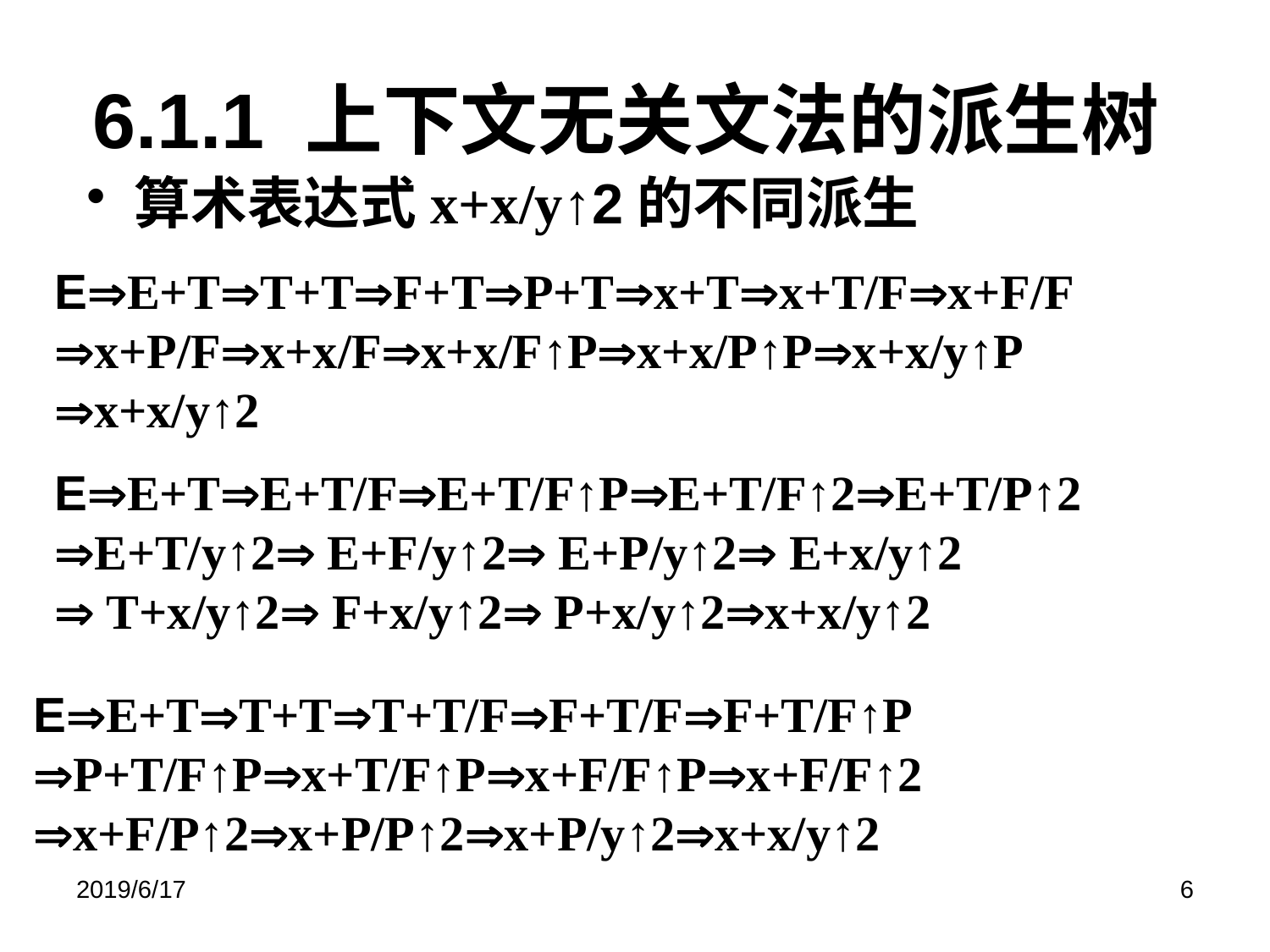

# 6.1.1 上下文无关文法的派生树
算术表达式x+x/y↑2的不同派生
E⇒E+T⇒T+T⇒F+T⇒P+T⇒x+T⇒x+T/F⇒x+F/F
⇒x+P/F⇒x+x/F⇒x+x/F↑P⇒x+x/P↑P⇒x+x/y↑P
⇒x+x/y↑2
E⇒E+T⇒E+T/F⇒E+T/F↑P⇒E+T/F↑2⇒E+T/P↑2
⇒E+T/y↑2⇒ E+F/y↑2⇒ E+P/y↑2⇒ E+x/y↑2
⇒ T+x/y↑2⇒ F+x/y↑2⇒ P+x/y↑2⇒x+x/y↑2
E⇒E+T⇒T+T⇒T+T/F⇒F+T/F⇒F+T/F↑P
⇒P+T/F↑P⇒x+T/F↑P⇒x+F/F↑P⇒x+F/F↑2
⇒x+F/P↑2⇒x+P/P↑2⇒x+P/y↑2⇒x+x/y↑2
2019/6/17
6